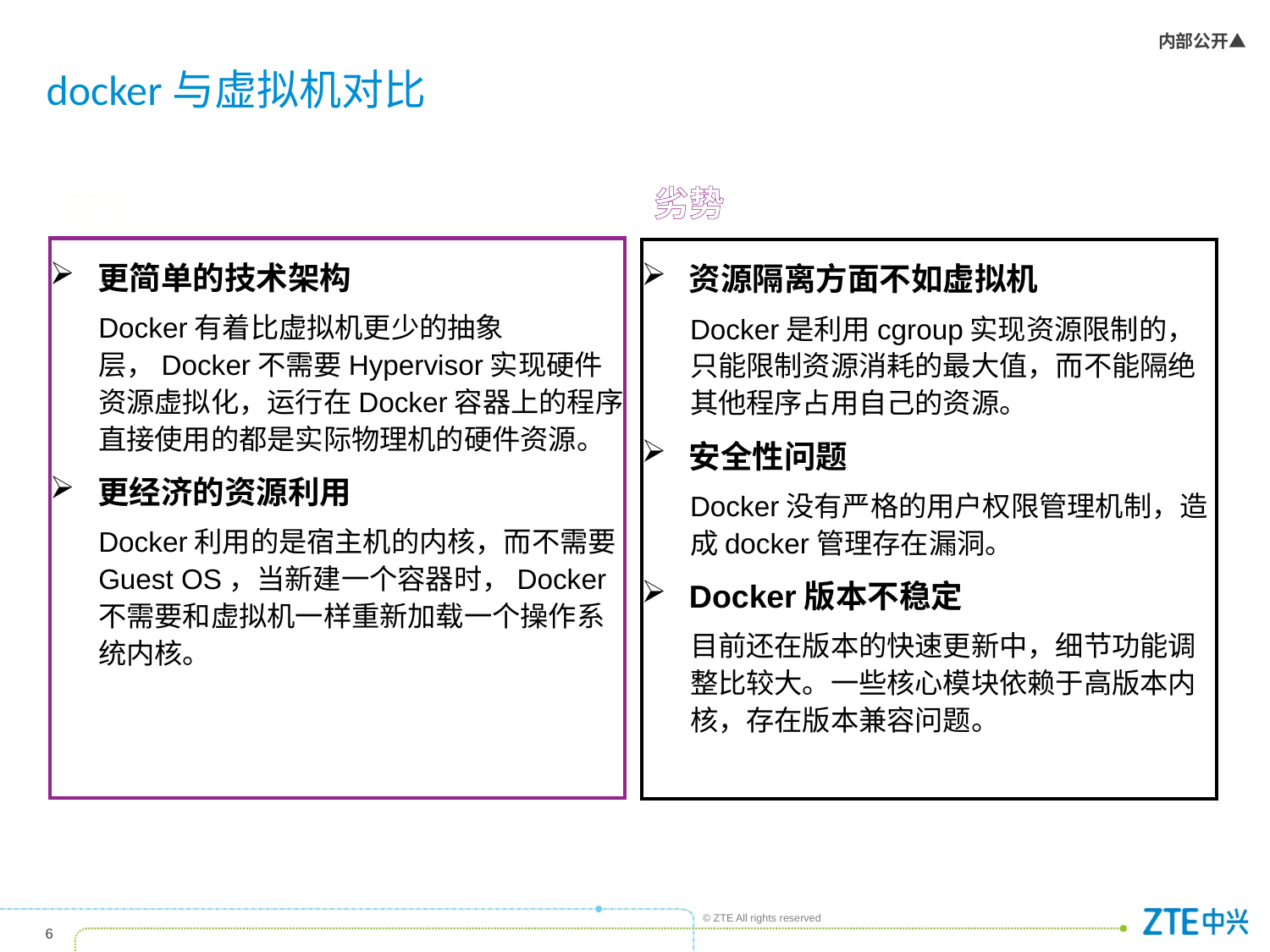

# docker与虚拟机对比
优势
劣势
更简单的技术架构
Docker有着比虚拟机更少的抽象层，Docker不需要Hypervisor实现硬件资源虚拟化，运行在Docker容器上的程序直接使用的都是实际物理机的硬件资源。
更经济的资源利用
Docker利用的是宿主机的内核，而不需要Guest OS，当新建一个容器时，Docker不需要和虚拟机一样重新加载一个操作系统内核。
资源隔离方面不如虚拟机
Docker是利用cgroup实现资源限制的，只能限制资源消耗的最大值，而不能隔绝其他程序占用自己的资源。
安全性问题
Docker没有严格的用户权限管理机制，造成docker管理存在漏洞。
Docker版本不稳定
目前还在版本的快速更新中，细节功能调整比较大。一些核心模块依赖于高版本内核，存在版本兼容问题。